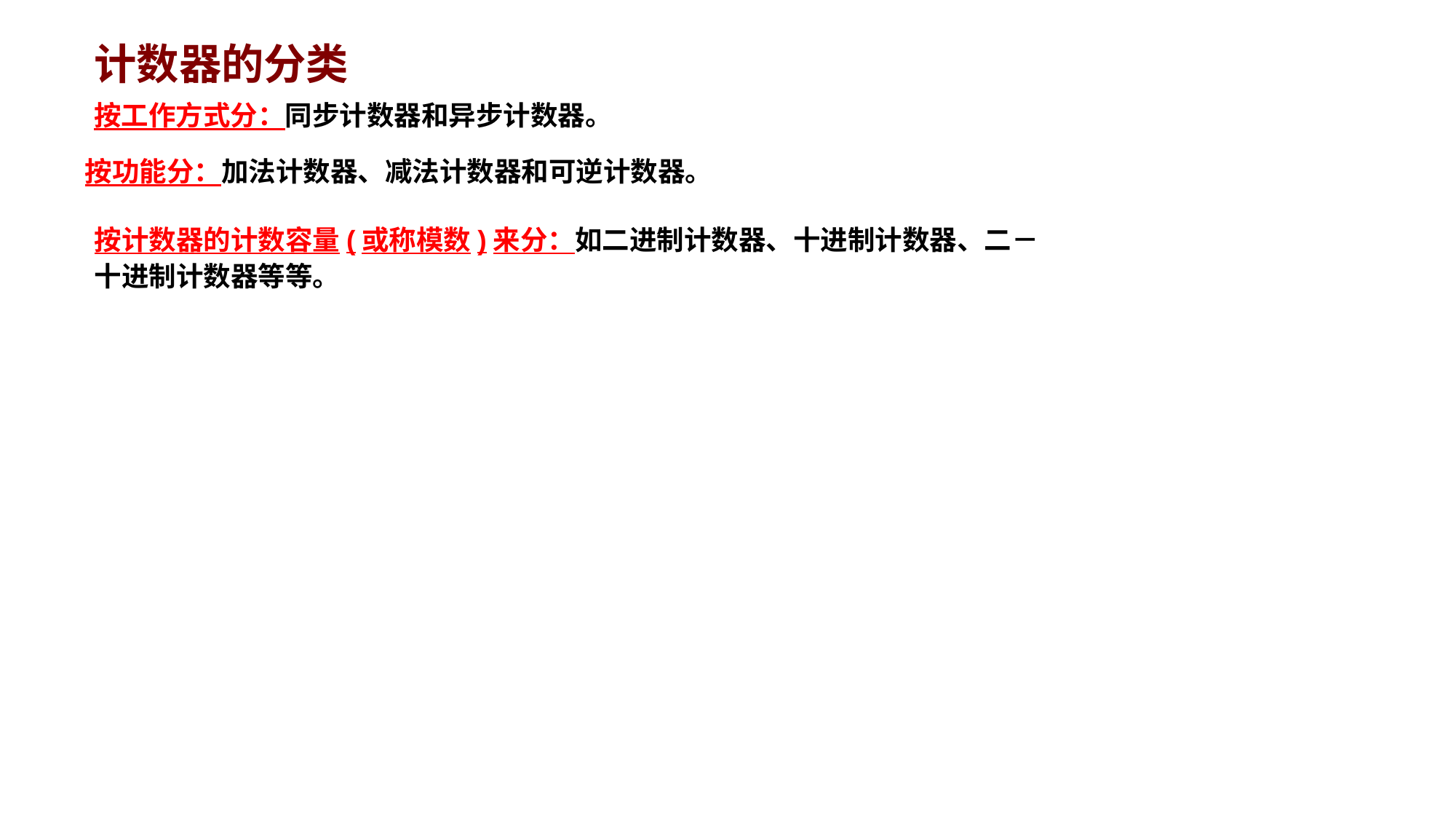

计数器的分类
按工作方式分：同步计数器和异步计数器。
按功能分：加法计数器、减法计数器和可逆计数器。
按计数器的计数容量(或称模数)来分：如二进制计数器、十进制计数器、二－十进制计数器等等。